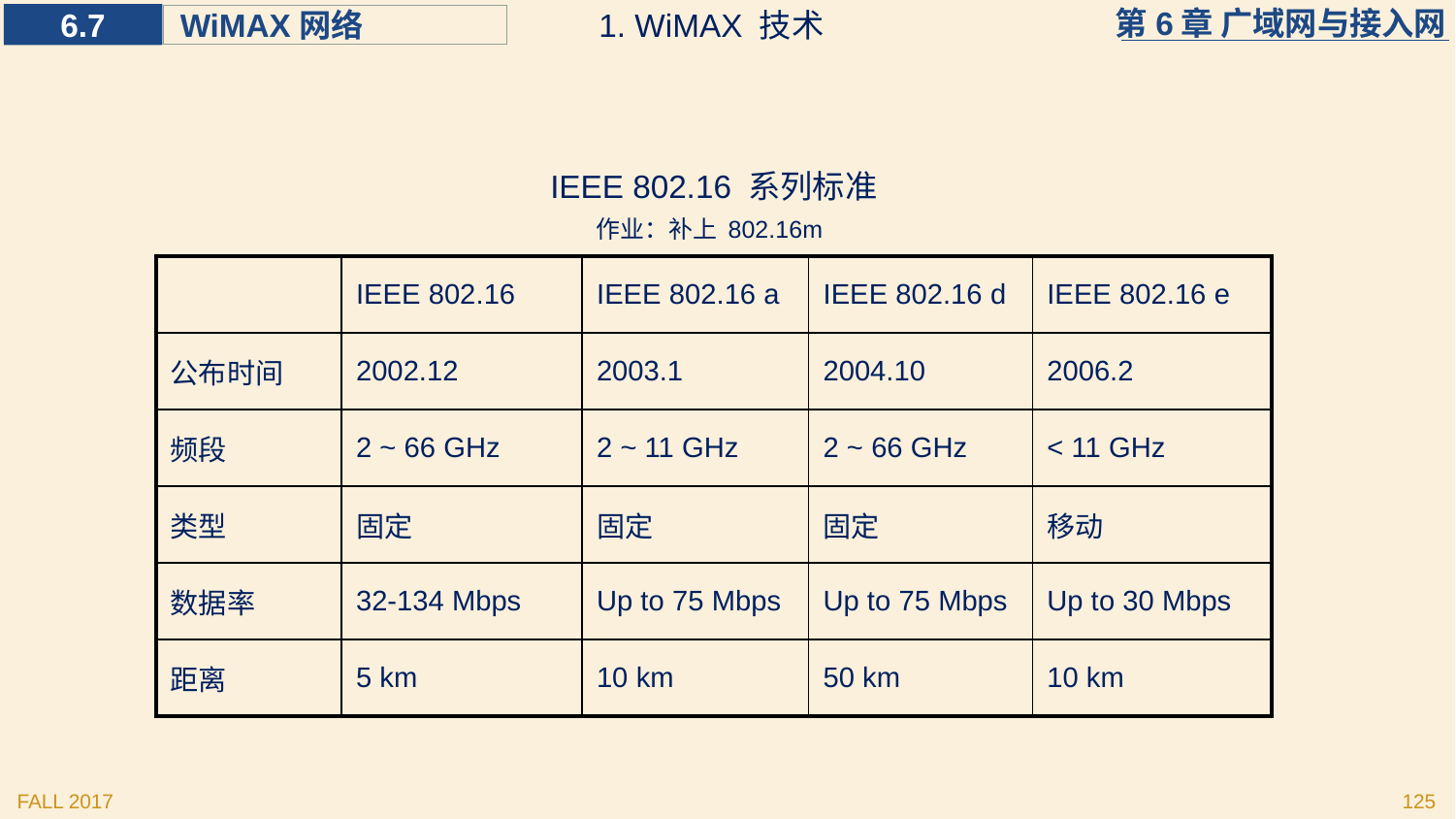

1. WiMAX 技术
IEEE 802.16 系列标准
作业：补上 802.16m

|  | IEEE 802.16 | IEEE 802.16 a | IEEE 802.16 d | IEEE 802.16 e |
| --- | --- | --- | --- | --- |
| 公布时间 | 2002.12 | 2003.1 | 2004.10 | 2006.2 |
| 频段 | 2 ~ 66 GHz | 2 ~ 11 GHz | 2 ~ 66 GHz | < 11 GHz |
| 类型 | 固定 | 固定 | 固定 | 移动 |
| 数据率 | 32-134 Mbps | Up to 75 Mbps | Up to 75 Mbps | Up to 30 Mbps |
| 距离 | 5 km | 10 km | 50 km | 10 km |